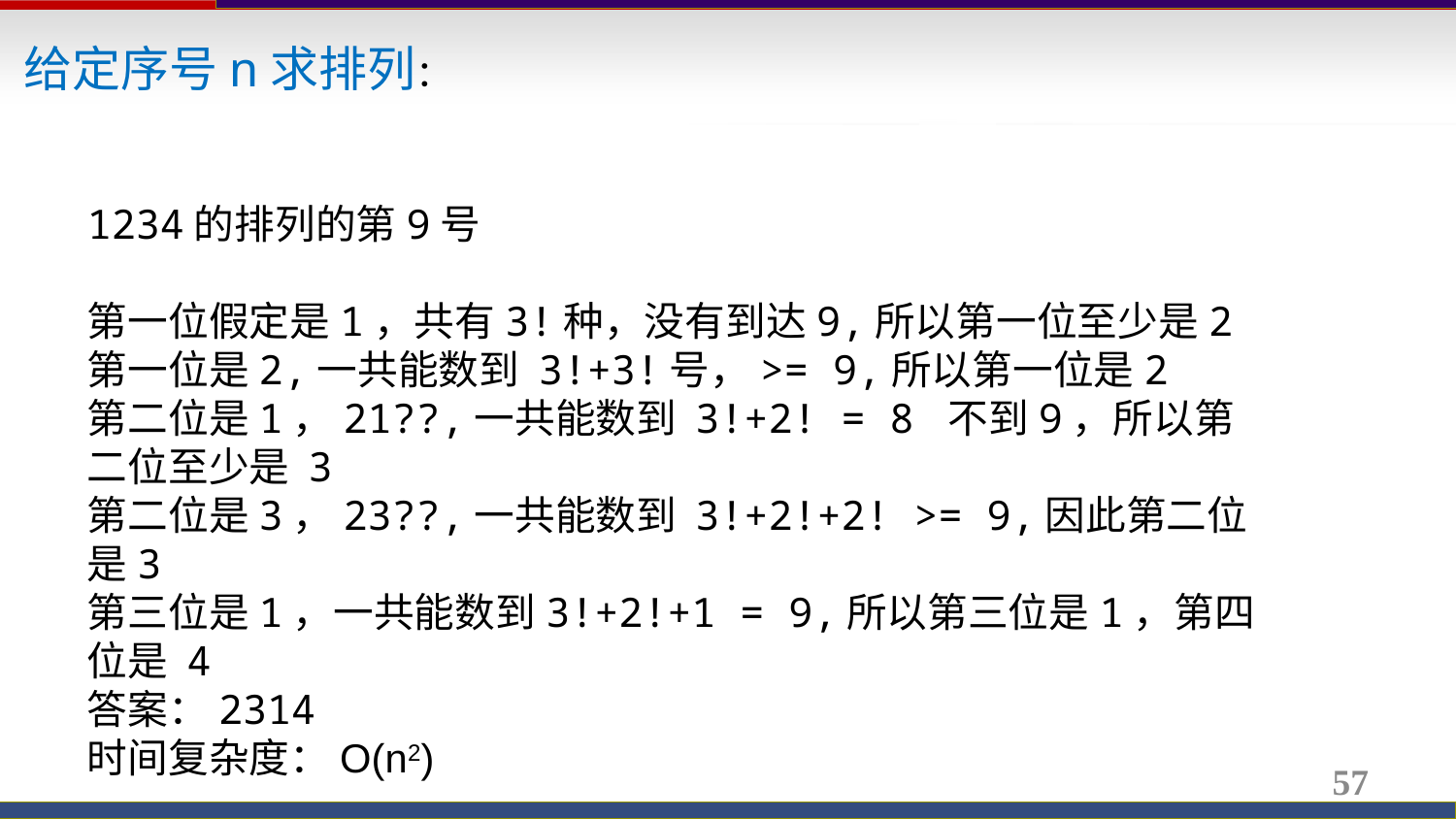

给定序号n求排列：
1234的排列的第9号

第一位假定是1，共有3!种，没有到达9,所以第一位至少是2
第一位是2,一共能数到 3!+3!号，>= 9,所以第一位是2
第二位是1，21??,一共能数到 3!+2! = 8 不到9，所以第二位至少是 3
第二位是3，23??,一共能数到 3!+2!+2! >= 9,因此第二位是3
第三位是1，一共能数到3!+2!+1 = 9,所以第三位是1，第四位是 4
答案：2314
时间复杂度：O(n2)